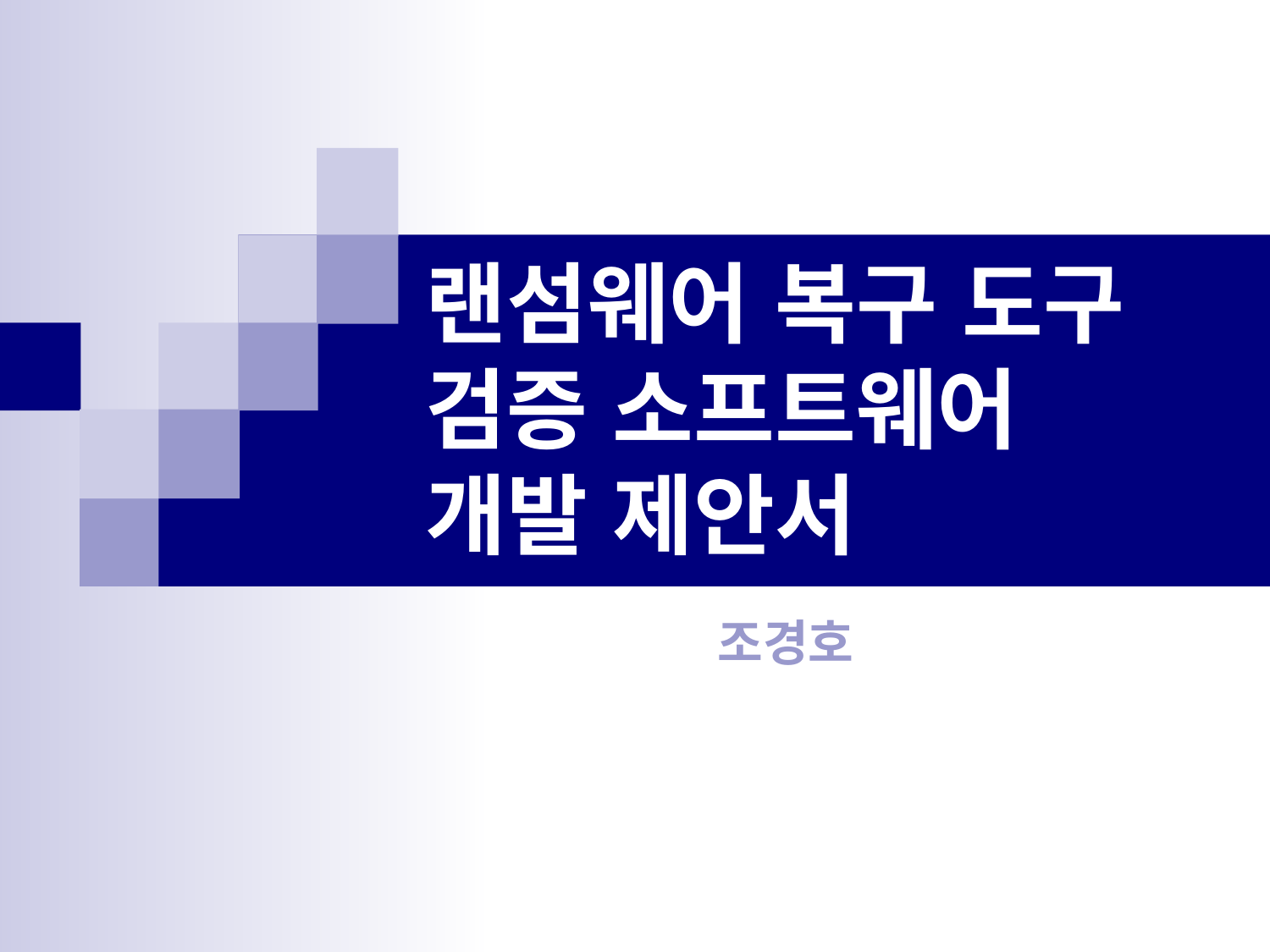

# 랜섬웨어 복구 도구 검증 소프트웨어 개발 제안서
조경호